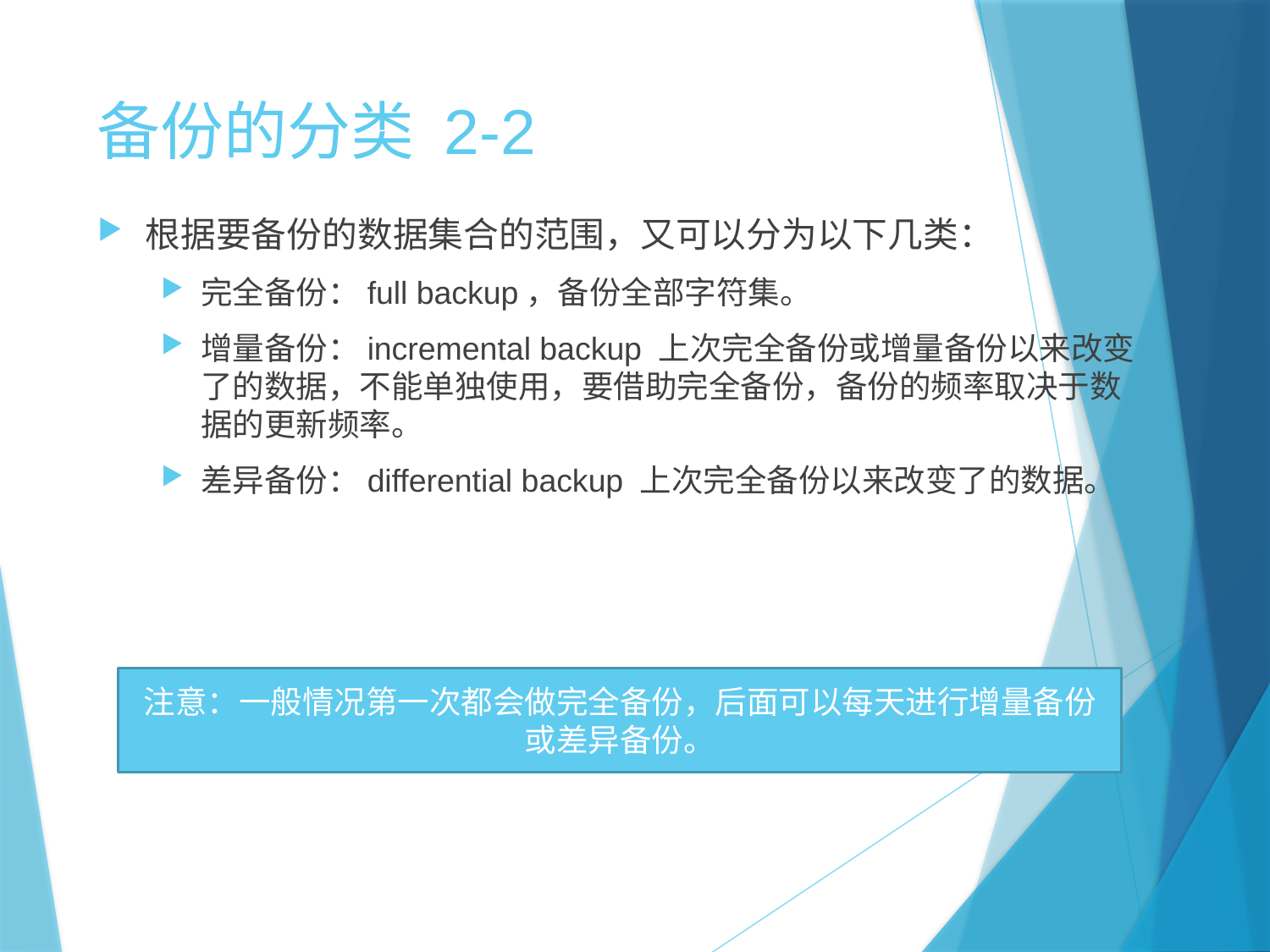

# 备份的分类 2-2
根据要备份的数据集合的范围，又可以分为以下几类：
完全备份：full backup，备份全部字符集。
增量备份：incremental backup 上次完全备份或增量备份以来改变了的数据，不能单独使用，要借助完全备份，备份的频率取决于数据的更新频率。
差异备份：differential backup 上次完全备份以来改变了的数据。

注意：一般情况第一次都会做完全备份，后面可以每天进行增量备份或差异备份。